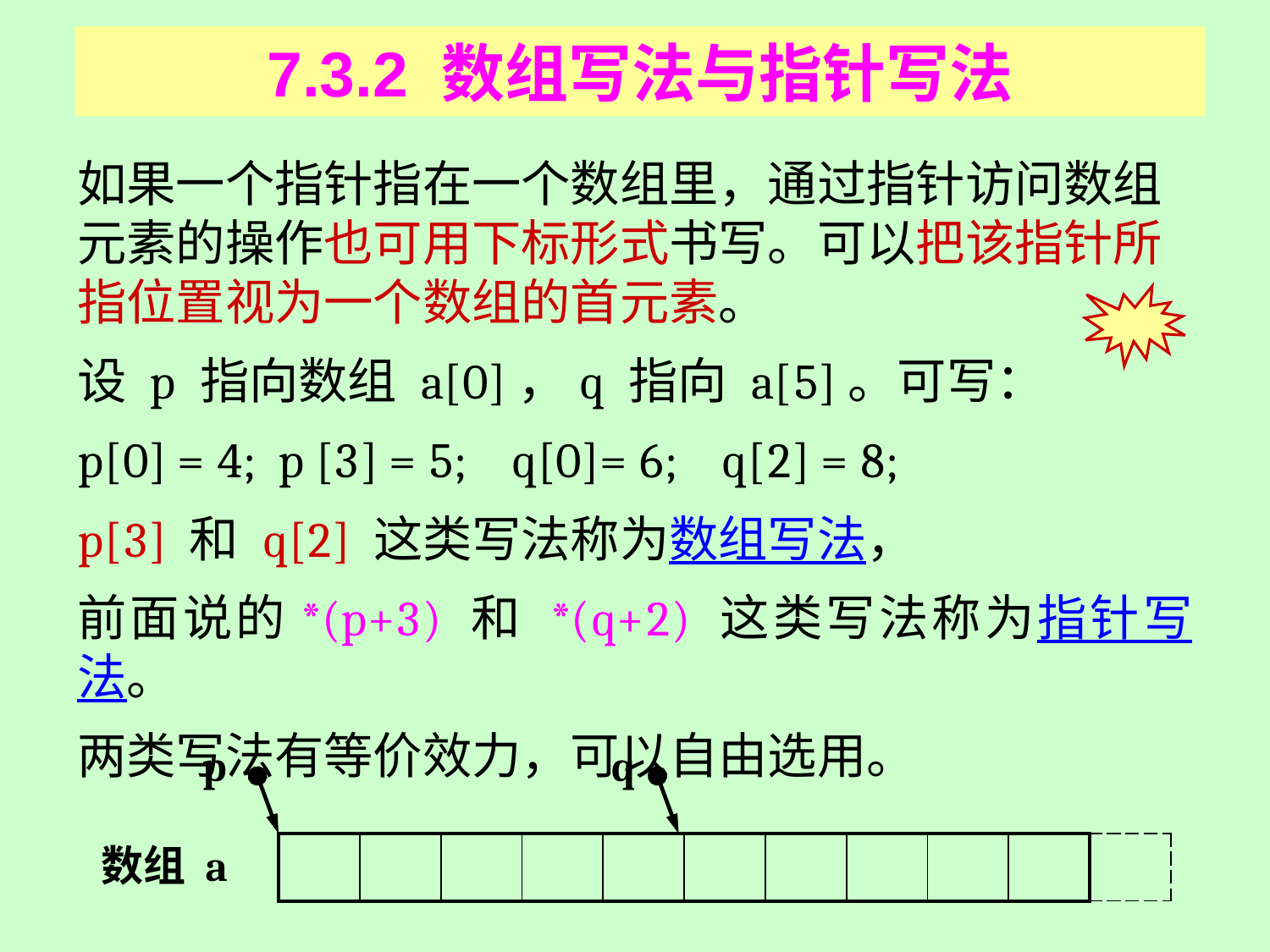

# 7.3.2 数组写法与指针写法
如果一个指针指在一个数组里，通过指针访问数组元素的操作也可用下标形式书写。可以把该指针所指位置视为一个数组的首元素。
设 p 指向数组 a[0]，q 指向 a[5]。可写：
p[0] = 4;  p [3] = 5;    q[0]= 6;    q[2] = 8;
p[3] 和 q[2] 这类写法称为数组写法，
前面说的*(p+3) 和 *(q+2) 这类写法称为指针写法。
两类写法有等价效力，可以自由选用。

p
q

数组 a
|  |  |  |  |  |  |  |  |  |  |  |
| --- | --- | --- | --- | --- | --- | --- | --- | --- | --- | --- |
49